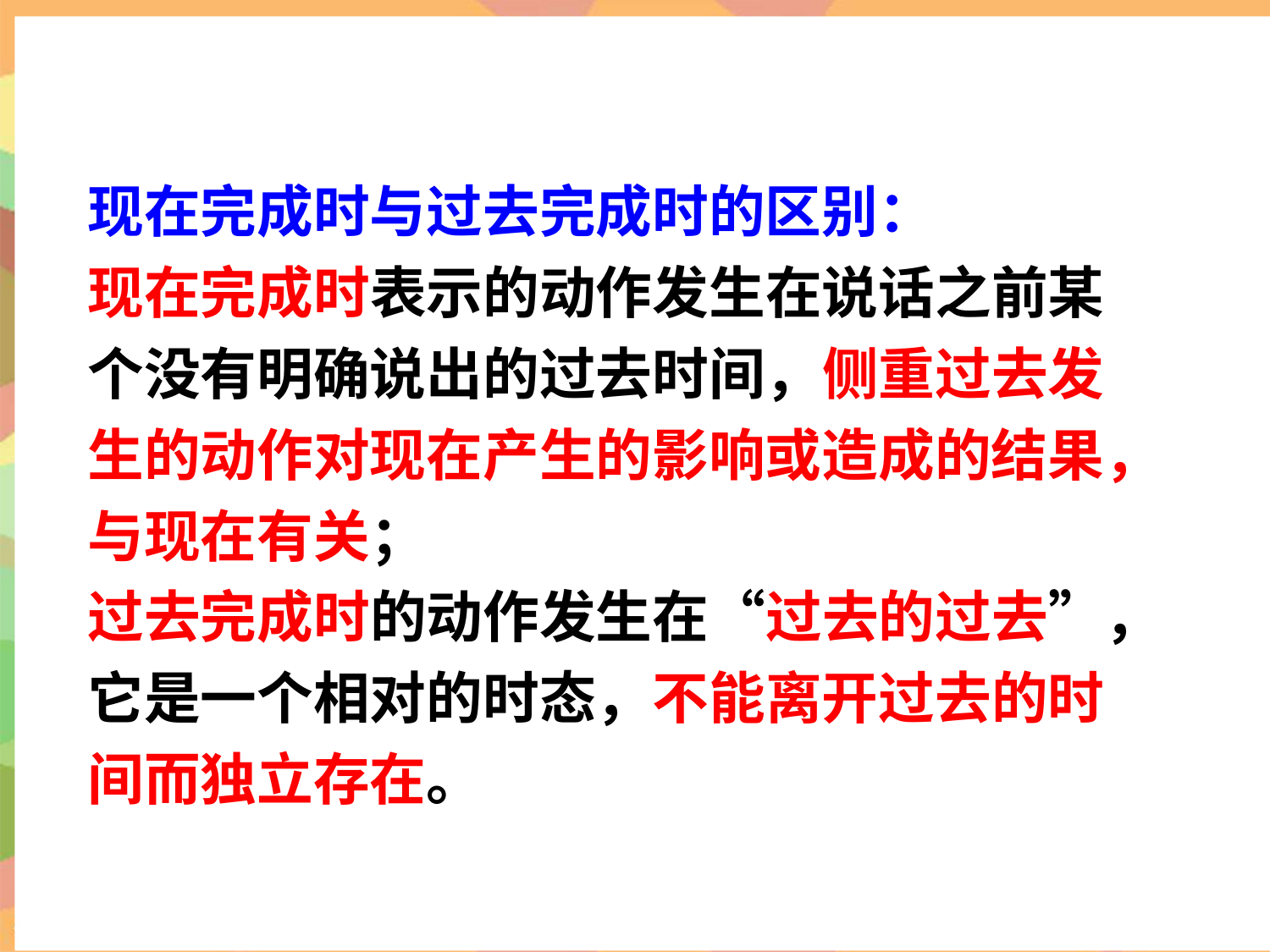

现在完成时与过去完成时的区别：
现在完成时表示的动作发生在说话之前某
个没有明确说出的过去时间，侧重过去发
生的动作对现在产生的影响或造成的结果，与现在有关；
过去完成时的动作发生在“过去的过去”，
它是一个相对的时态，不能离开过去的时
间而独立存在。